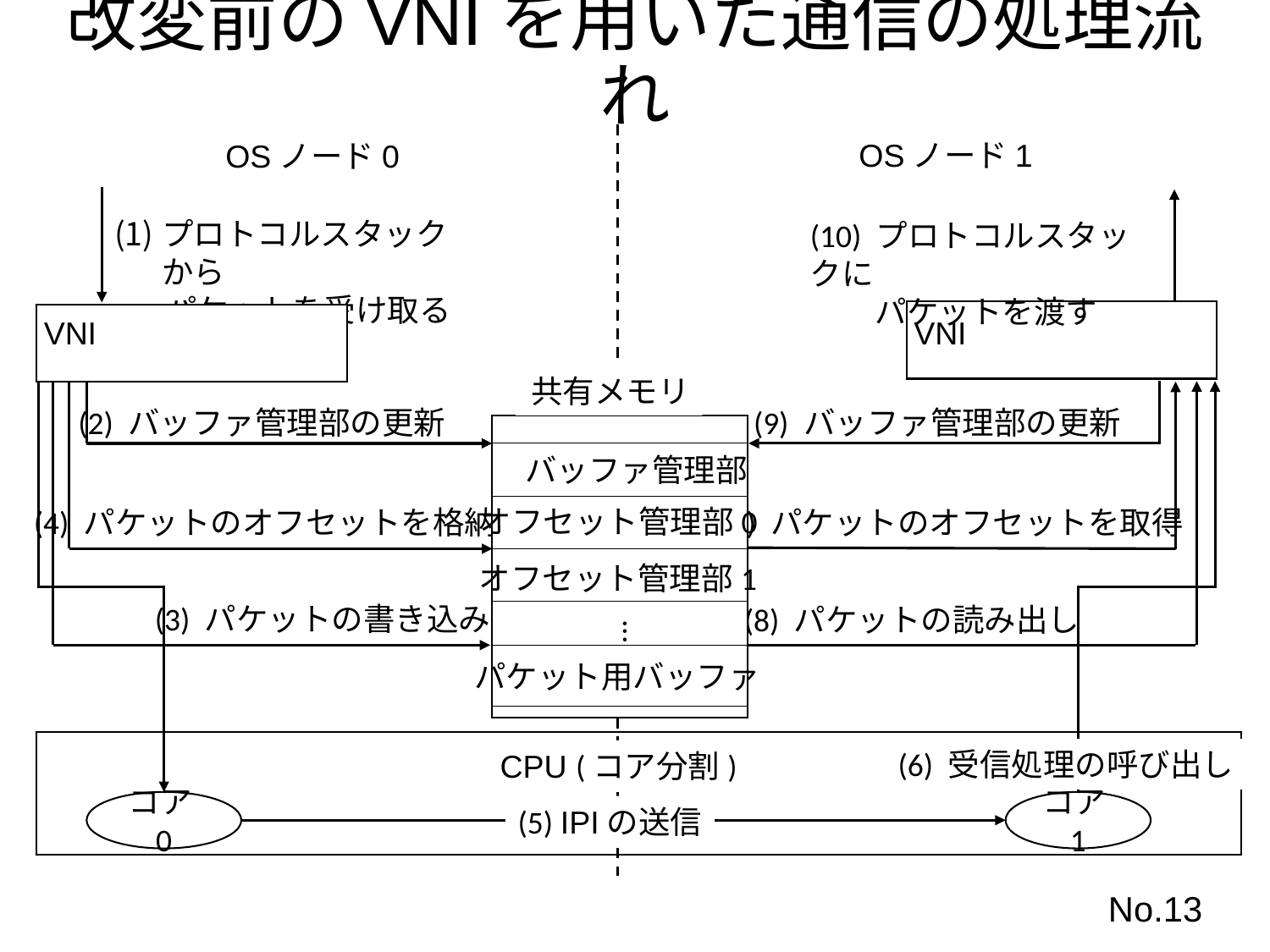

# 改変前のVNIを用いた通信の処理流れ
プロトコルスタックから
      パケットを受け取る
(10) プロトコルスタックに
        パケットを渡す

VNI

VNI
共有メモリ

バッファ管理部
オフセット管理部0
パケット用バッファ
(2) バッファ管理部の更新
(9) バッファ管理部の更新
(4) パケットのオフセットを格納
(7) パケットのオフセットを取得
(3) パケットの書き込み
(8) パケットの読み出し

(6) 受信処理の呼び出し
CPU (コア分割)
コア0
コア1
(5) IPIの送信
OSノード1
OSノード0
...
オフセット管理部1
No.13